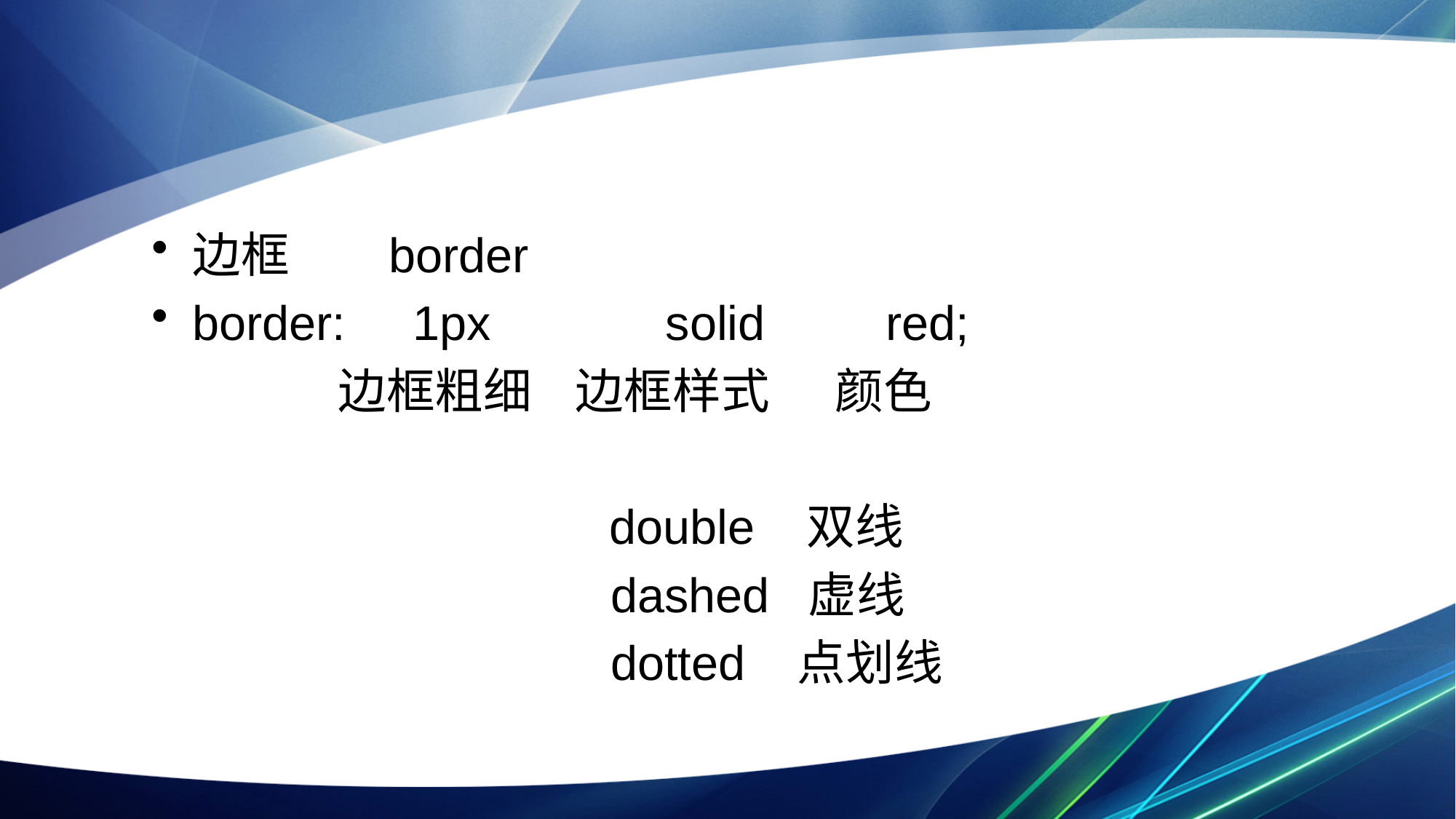

边框        border
border:     1px             solid         red;
                边框粗细    边框样式      颜色

                                  double   双线
	                          dashed  虚线
	                          dotted   点划线